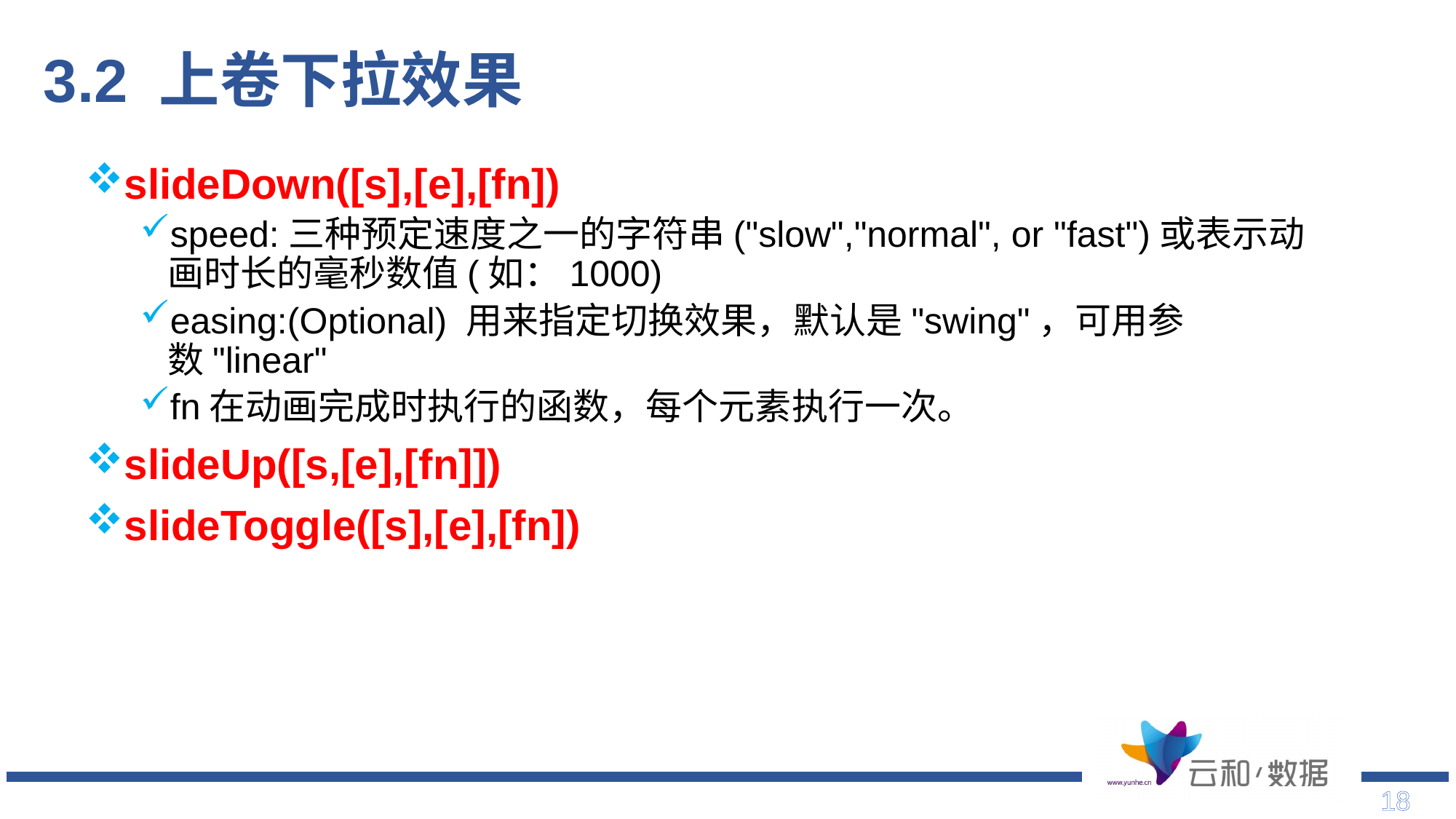

# 3.2 上卷下拉效果
slideDown([s],[e],[fn])
speed:三种预定速度之一的字符串("slow","normal", or "fast")或表示动画时长的毫秒数值(如：1000)
easing:(Optional) 用来指定切换效果，默认是"swing"，可用参数"linear"
fn在动画完成时执行的函数，每个元素执行一次。
slideUp([s,[e],[fn]])
slideToggle([s],[e],[fn])